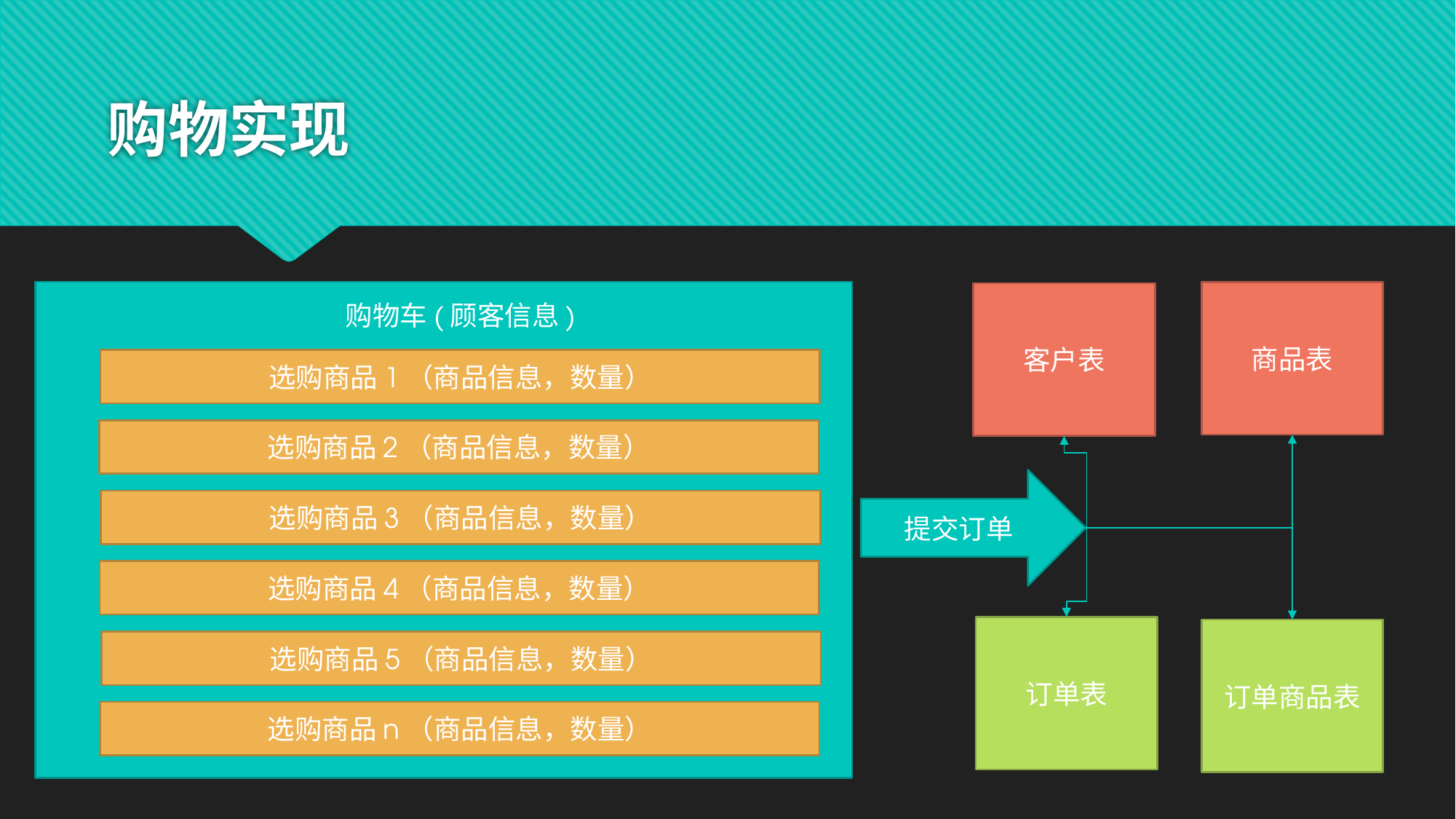

# 购物实现

购物车(顾客信息)
商品表
客户表
订单表
订单商品表
选购商品1（商品信息，数量）
选购商品2（商品信息，数量）
提交订单
选购商品3（商品信息，数量）
选购商品4（商品信息，数量）
选购商品5（商品信息，数量）
选购商品n（商品信息，数量）